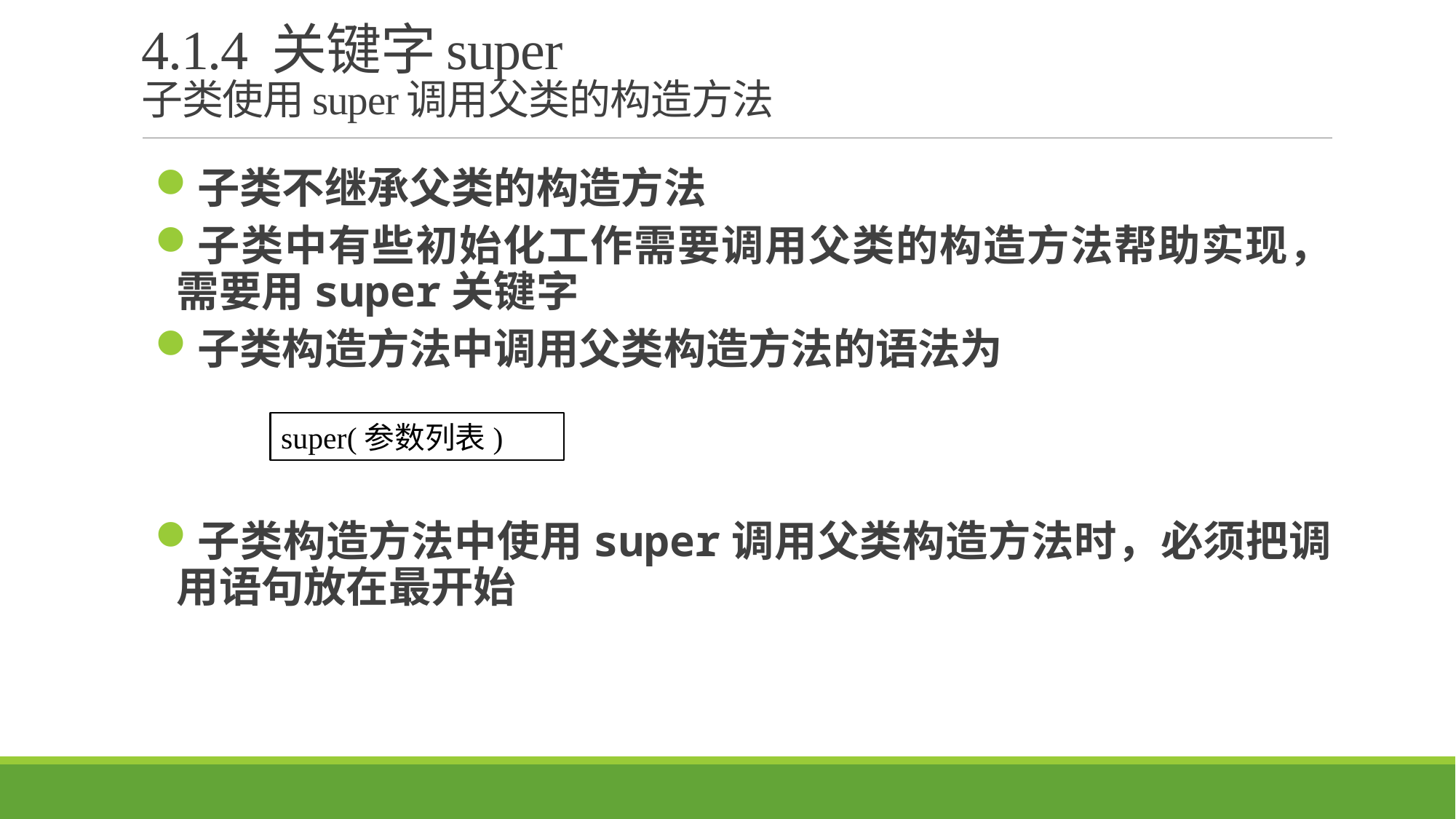

# 4.1.4 关键字super 子类使用super调用父类的构造方法
子类不继承父类的构造方法
子类中有些初始化工作需要调用父类的构造方法帮助实现，需要用super关键字
子类构造方法中调用父类构造方法的语法为

子类构造方法中使用super调用父类构造方法时，必须把调用语句放在最开始

super(参数列表)